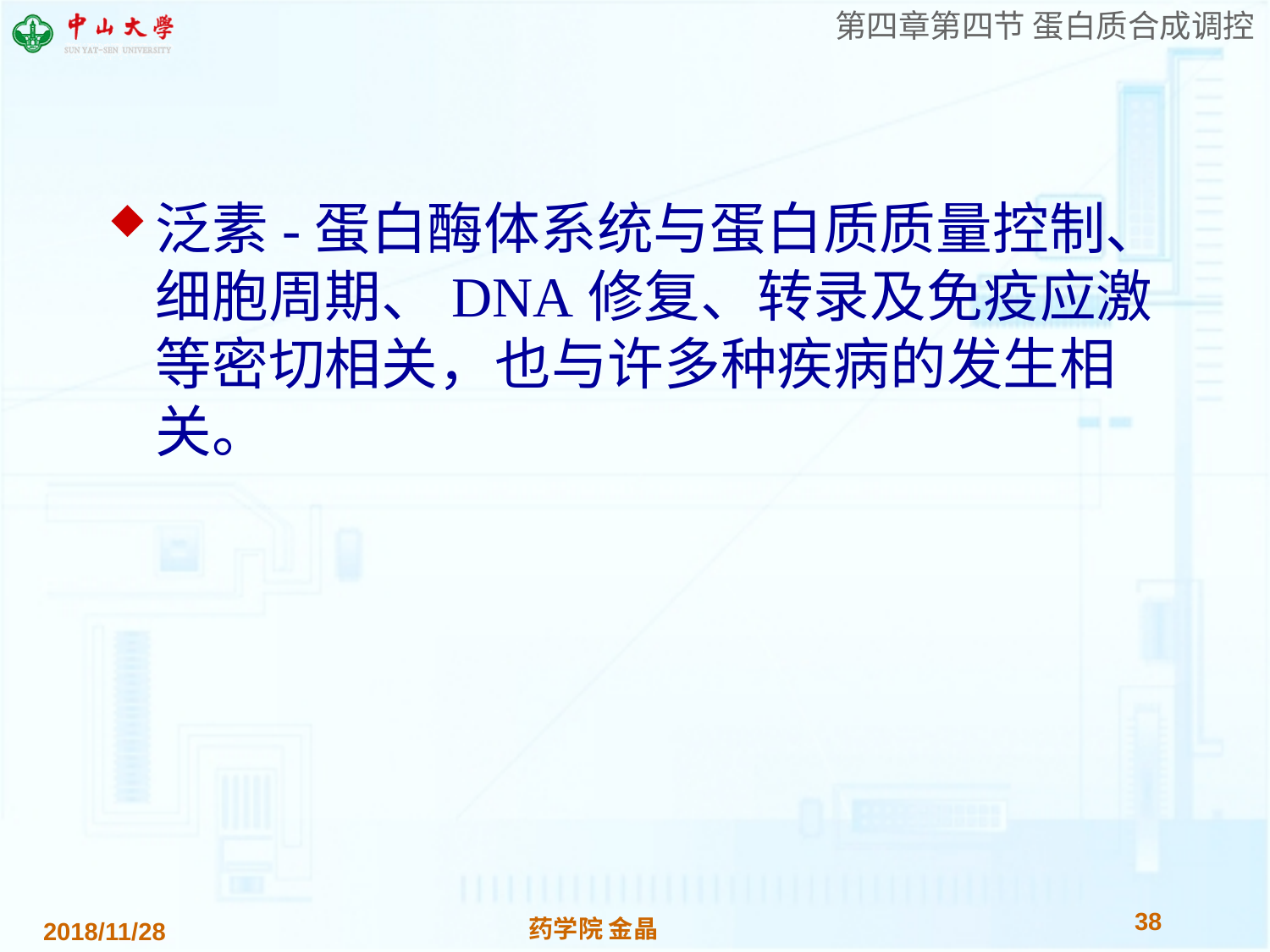

#
泛素-蛋白酶体系统与蛋白质质量控制、细胞周期、DNA修复、转录及免疫应激等密切相关，也与许多种疾病的发生相关。
38
药学院 金晶
2018/11/28